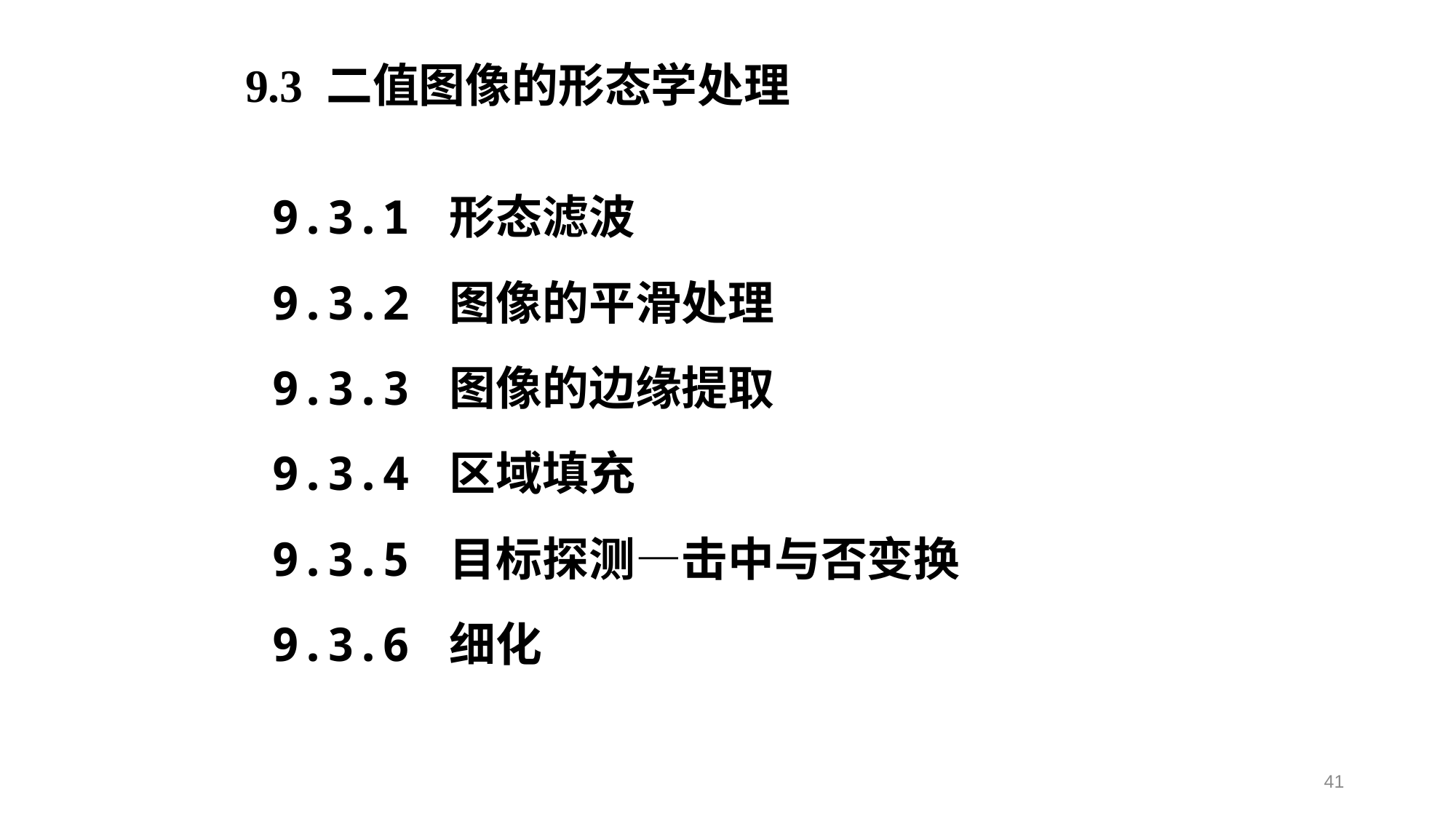

9.3 二值图像的形态学处理
9.3.1 形态滤波
9.3.2 图像的平滑处理
9.3.3 图像的边缘提取
9.3.4 区域填充
9.3.5 目标探测—击中与否变换
9.3.6 细化
41